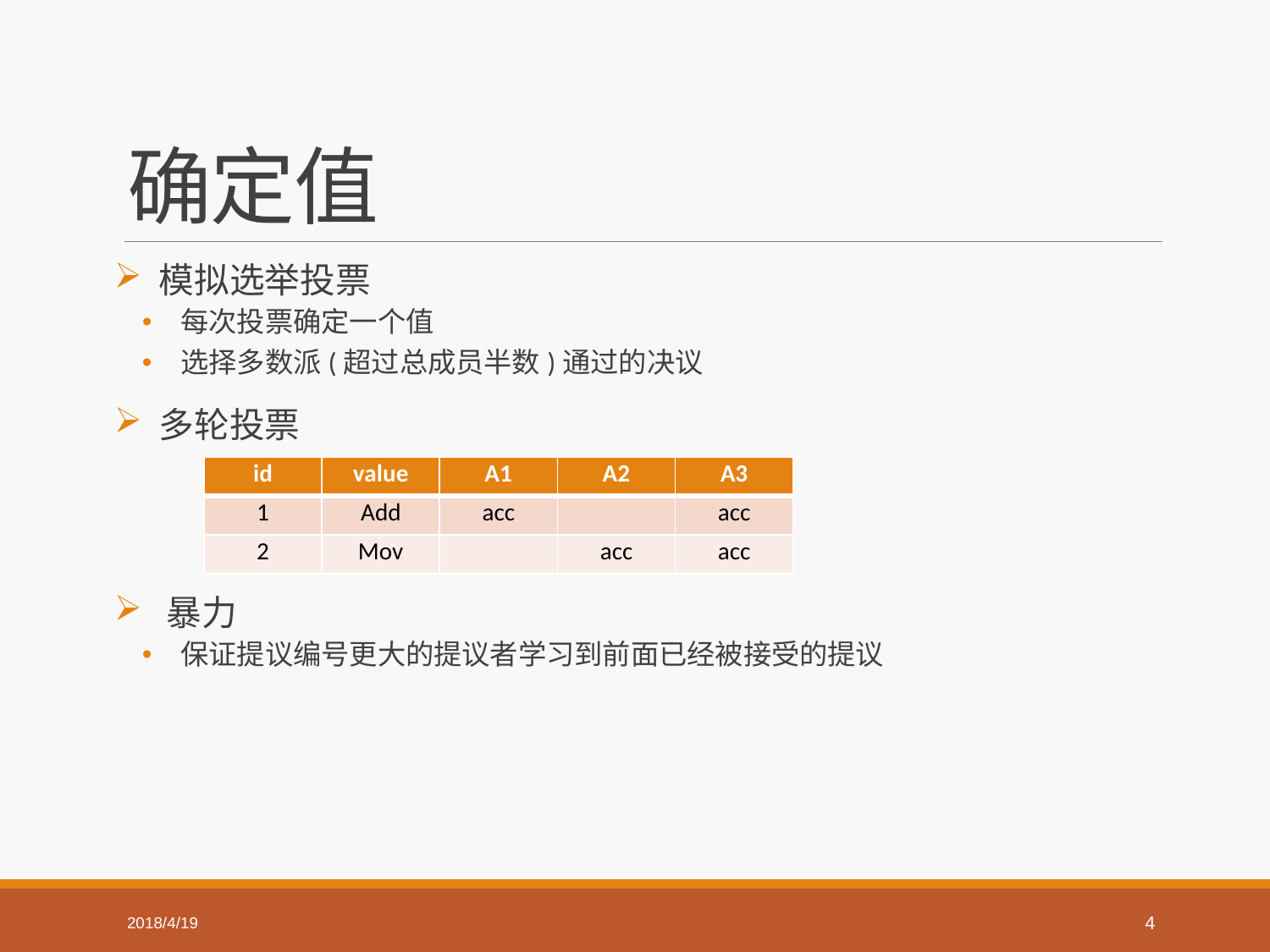

# 确定值
 模拟选举投票
 每次投票确定一个值
 选择多数派(超过总成员半数)通过的决议
 多轮投票

  暴力
 保证提议编号更大的提议者学习到前面已经被接受的提议

| id | value | A1 | A2 | A3 |
| --- | --- | --- | --- | --- |
| 1 | Add | acc |  | acc |
| 2 | Mov |  | acc | acc |
2018/4/19
4